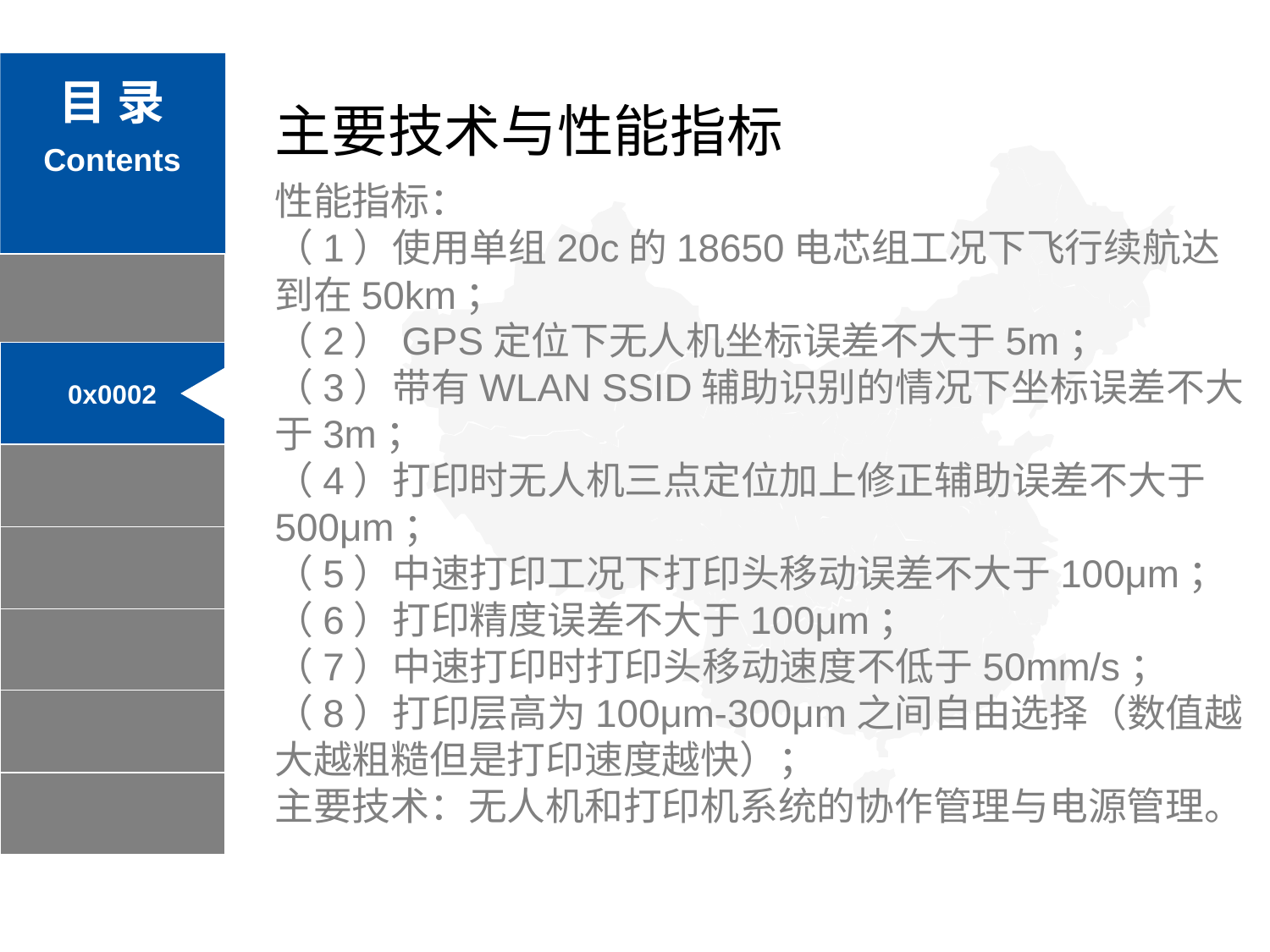

目 录
Contents
主要技术与性能指标
性能指标：
（1）使用单组20c的18650电芯组工况下飞行续航达到在50km；
（2）GPS定位下无人机坐标误差不大于5m；
（3）带有WLAN SSID辅助识别的情况下坐标误差不大于3m；
（4）打印时无人机三点定位加上修正辅助误差不大于500μm；
（5）中速打印工况下打印头移动误差不大于100μm；
（6）打印精度误差不大于100μm；
（7）中速打印时打印头移动速度不低于50mm/s；
（8）打印层高为100μm-300μm之间自由选择（数值越大越粗糙但是打印速度越快）；
主要技术：无人机和打印机系统的协作管理与电源管理。

0x0002